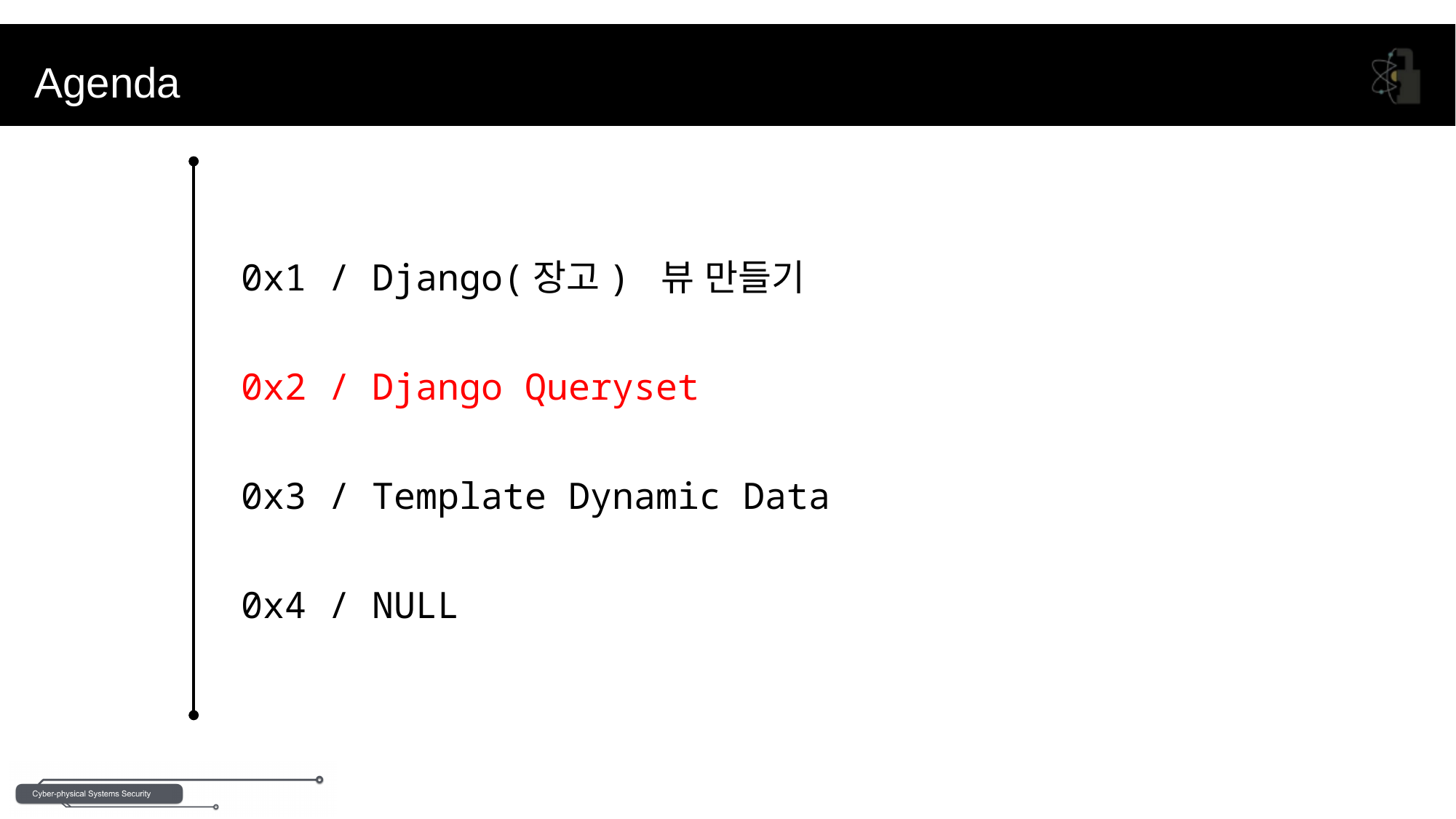

Agenda
0x1 / Django(장고) 뷰 만들기
0x2 / Django Queryset
0x3 / Template Dynamic Data
0x4 / NULL